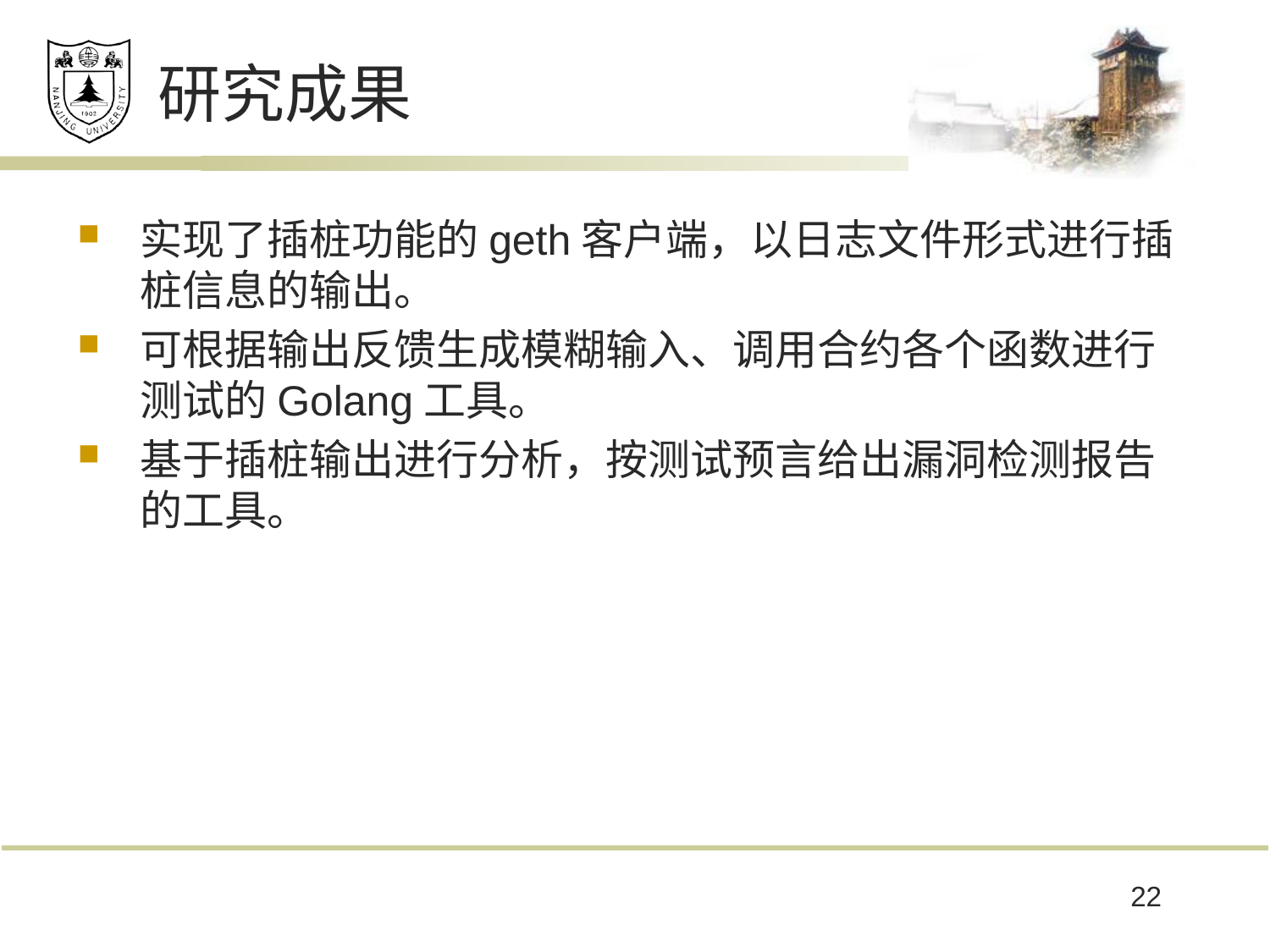

# 研究成果
实现了插桩功能的geth客户端，以日志文件形式进行插桩信息的输出。
可根据输出反馈生成模糊输入、调用合约各个函数进行测试的Golang工具。
基于插桩输出进行分析，按测试预言给出漏洞检测报告的工具。

22